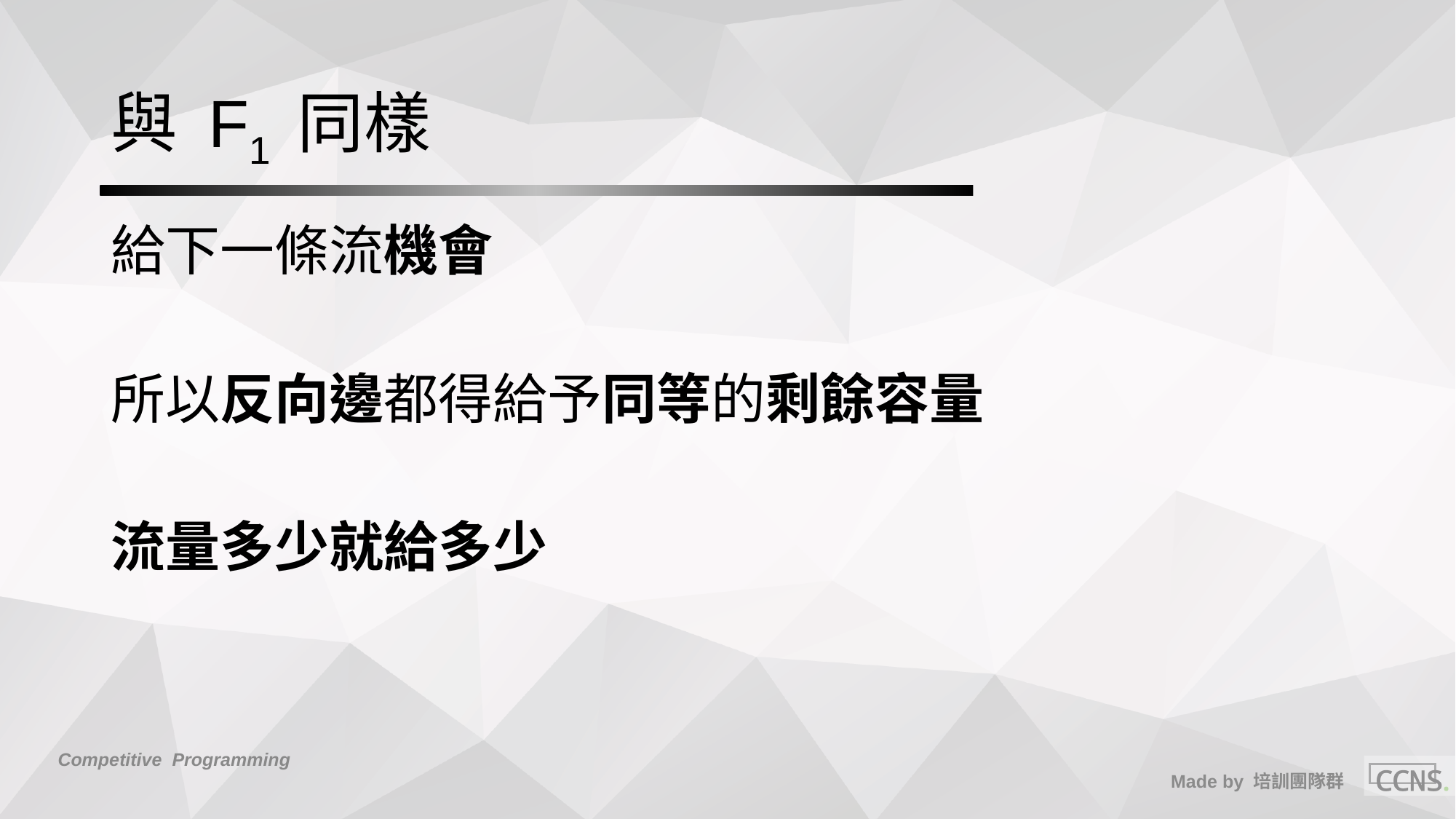

# 與 F1 同樣
給下一條流機會

所以反向邊都得給予同等的剩餘容量

流量多少就給多少